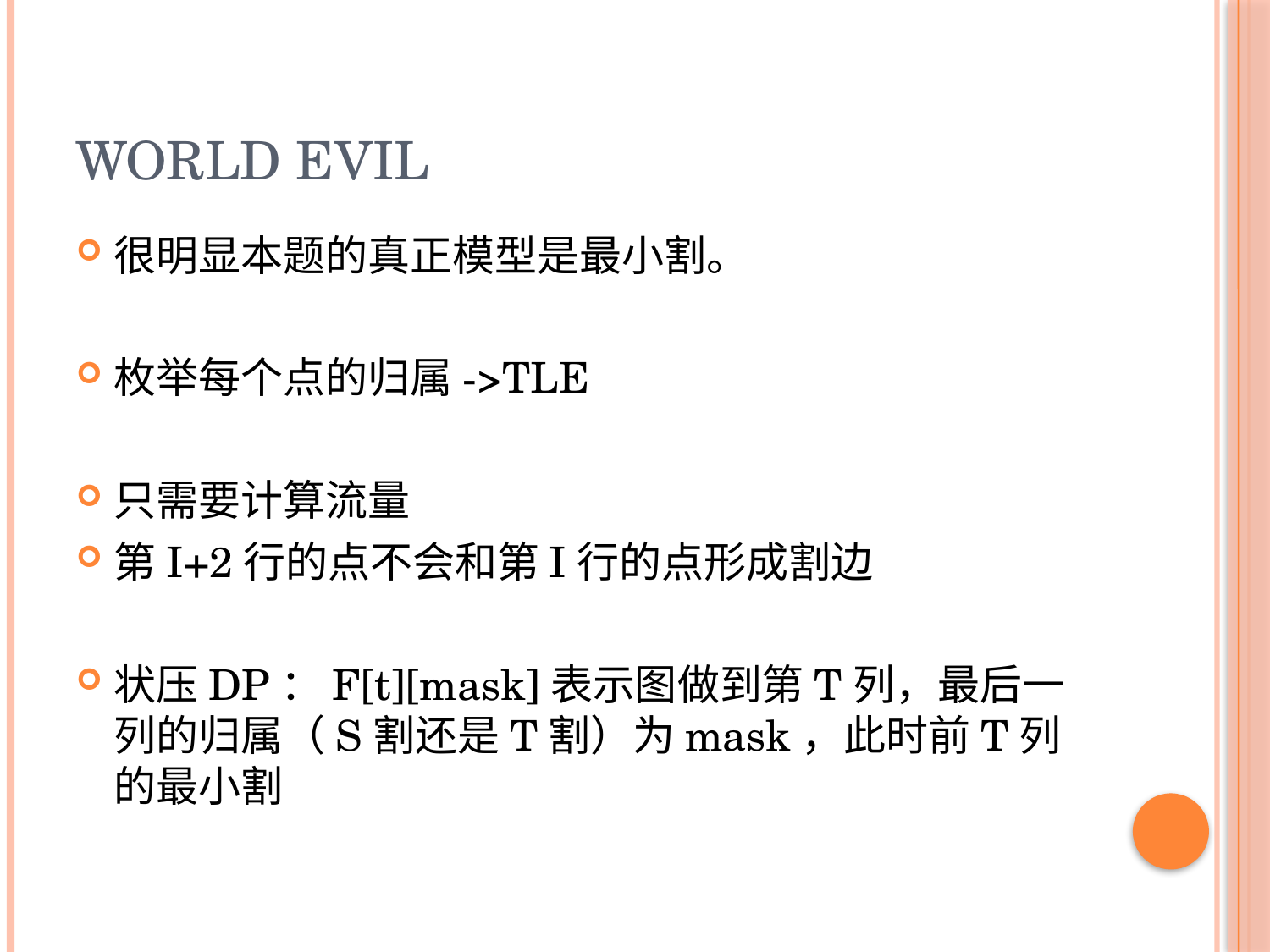

# World Evil
很明显本题的真正模型是最小割。

枚举每个点的归属->TLE

只需要计算流量
第I+2行的点不会和第I行的点形成割边

状压DP：F[t][mask]表示图做到第T列，最后一列的归属（S割还是T割）为mask，此时前T列的最小割